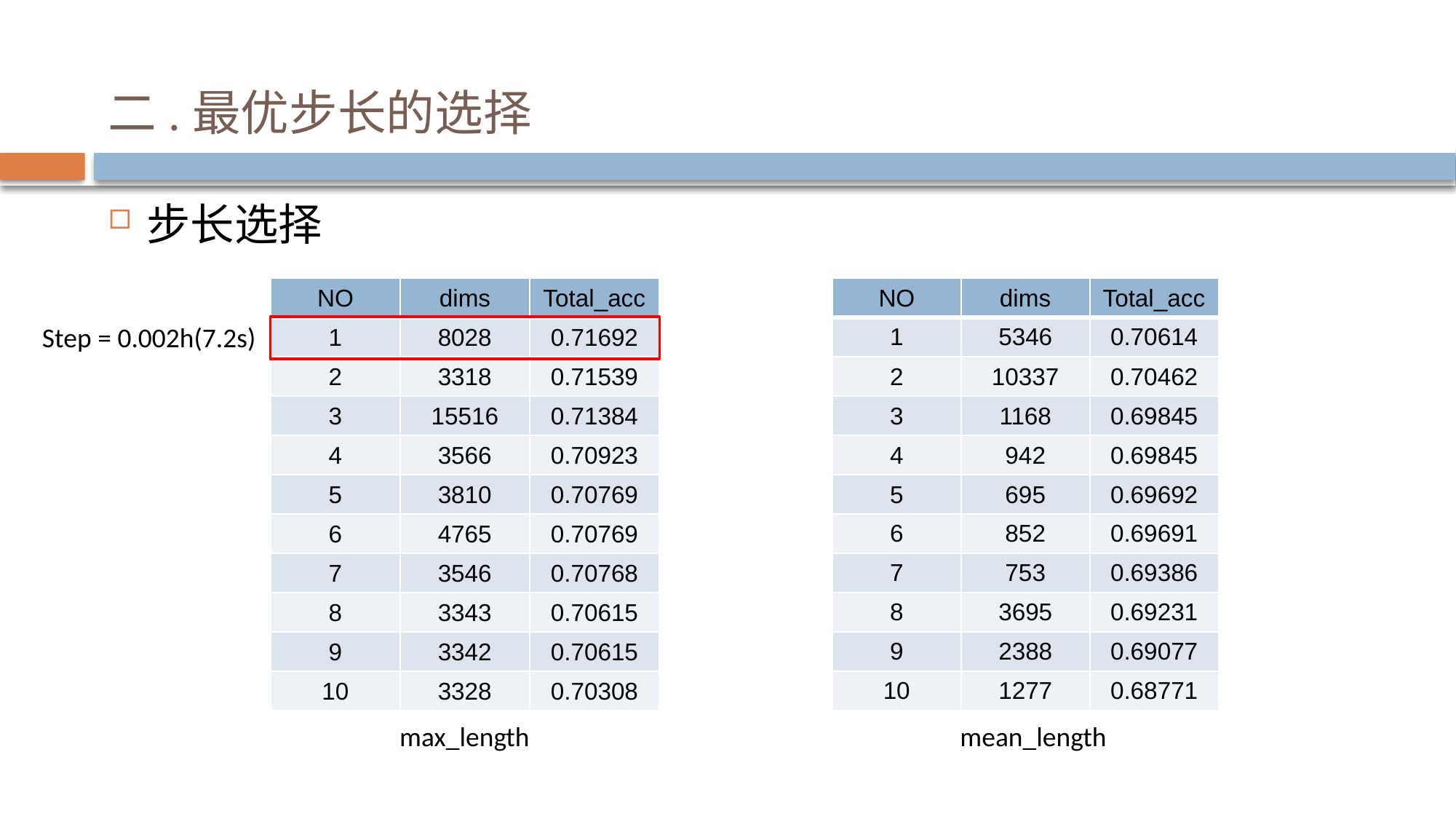

# 二.最优步长的选择
步长选择

| NO | dims | Total\_acc |
| --- | --- | --- |
| 1 | 5346 | 0.70614 |
| 2 | 10337 | 0.70462 |
| 3 | 1168 | 0.69845 |
| 4 | 942 | 0.69845 |
| 5 | 695 | 0.69692 |
| 6 | 852 | 0.69691 |
| 7 | 753 | 0.69386 |
| 8 | 3695 | 0.69231 |
| 9 | 2388 | 0.69077 |
| 10 | 1277 | 0.68771 |
| NO | dims | Total\_acc |
| --- | --- | --- |
| 1 | 8028 | 0.71692 |
| 2 | 3318 | 0.71539 |
| 3 | 15516 | 0.71384 |
| 4 | 3566 | 0.70923 |
| 5 | 3810 | 0.70769 |
| 6 | 4765 | 0.70769 |
| 7 | 3546 | 0.70768 |
| 8 | 3343 | 0.70615 |
| 9 | 3342 | 0.70615 |
| 10 | 3328 | 0.70308 |
Step = 0.002h(7.2s)

max_length
mean_length